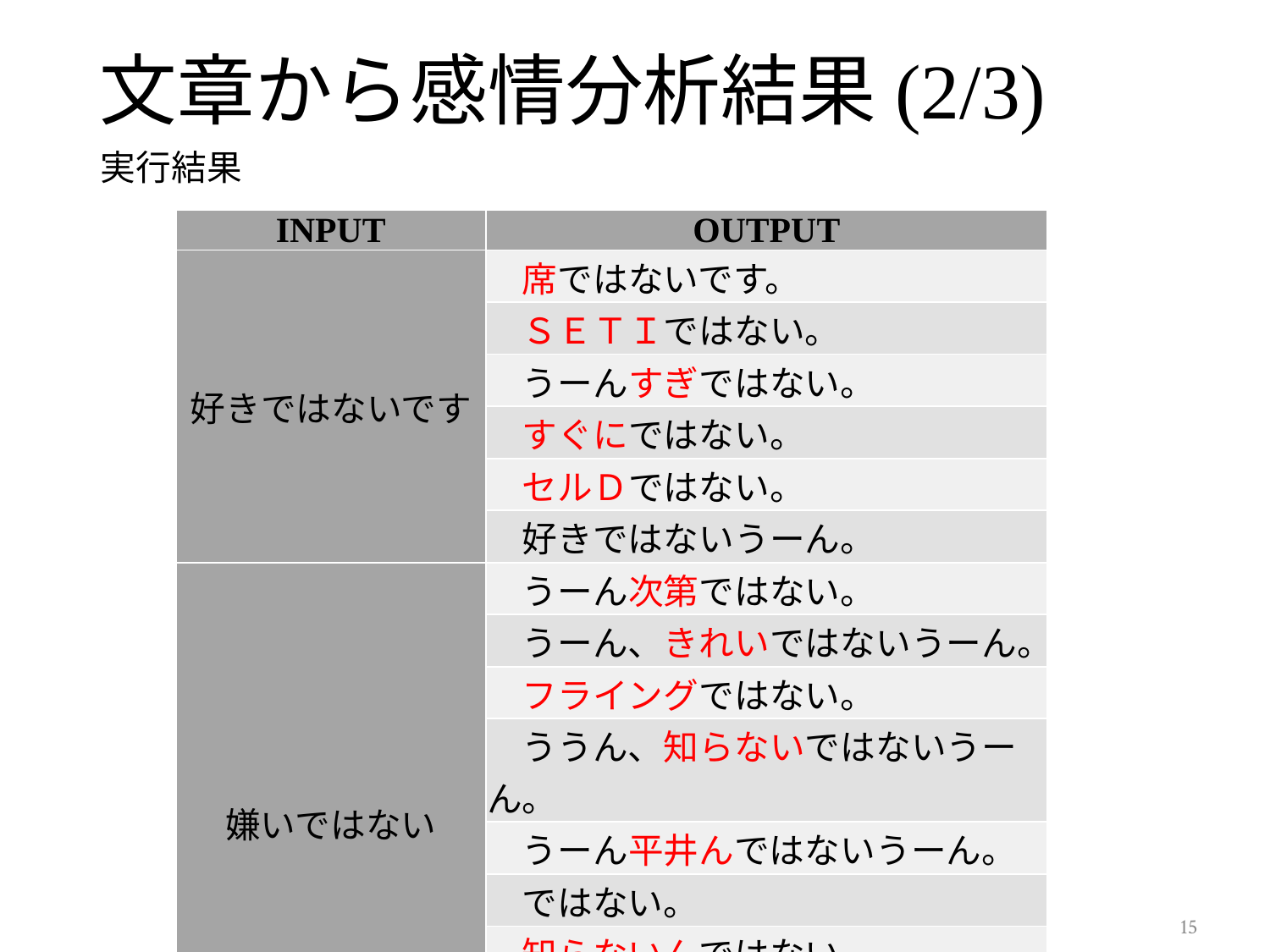

文章から感情分析結果(2/3)
実行結果
| INPUT | OUTPUT |
| --- | --- |
| 好きではないです | 席ではないです。 |
|  | ＳＥＴＩではない。 |
|  | うーんすぎではない。 |
|  | すぐにではない。 |
|  | セルＤではない。 |
|  | 好きではないうーん。 |
| 嫌いではない | うーん次第ではない。 |
|  | うーん、きれいではないうーん。 |
|  | フライングではない。 |
|  | ううん、知らないではないうーん。 |
|  | うーん平井んではないうーん。 |
|  | ではない。 |
|  | 知らないんではない。 |
|  | うーん嫌い。 |
|  | 嫌いではないうーん。 |
15